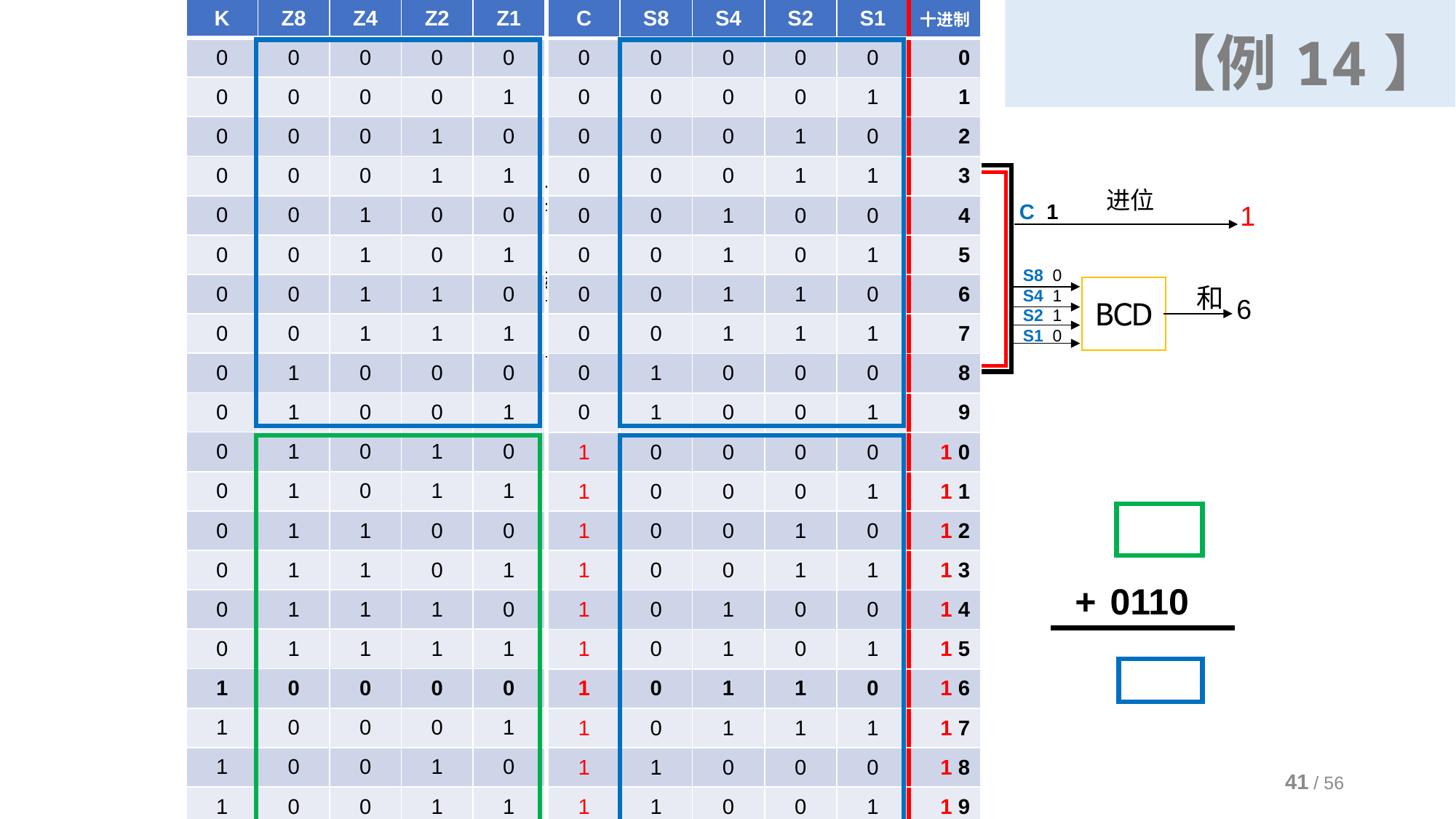

| K | Z8 | Z4 | Z2 | Z1 |
| --- | --- | --- | --- | --- |
| 0 | 0 | 0 | 0 | 0 |
| 0 | 0 | 0 | 0 | 1 |
| 0 | 0 | 0 | 1 | 0 |
| 0 | 0 | 0 | 1 | 1 |
| 0 | 0 | 1 | 0 | 0 |
| 0 | 0 | 1 | 0 | 1 |
| 0 | 0 | 1 | 1 | 0 |
| 0 | 0 | 1 | 1 | 1 |
| 0 | 1 | 0 | 0 | 0 |
| 0 | 1 | 0 | 0 | 1 |
| 0 | 1 | 0 | 1 | 0 |
| 0 | 1 | 0 | 1 | 1 |
| 0 | 1 | 1 | 0 | 0 |
| 0 | 1 | 1 | 0 | 1 |
| 0 | 1 | 1 | 1 | 0 |
| 0 | 1 | 1 | 1 | 1 |
| 1 | 0 | 0 | 0 | 0 |
| 1 | 0 | 0 | 0 | 1 |
| 1 | 0 | 0 | 1 | 0 |
| 1 | 0 | 0 | 1 | 1 |
| C | S8 | S4 | S2 | S1 | 十进制 |
| --- | --- | --- | --- | --- | --- |
| 0 | 0 | 0 | 0 | 0 | 0 |
| 0 | 0 | 0 | 0 | 1 | 1 |
| 0 | 0 | 0 | 1 | 0 | 2 |
| 0 | 0 | 0 | 1 | 1 | 3 |
| 0 | 0 | 1 | 0 | 0 | 4 |
| 0 | 0 | 1 | 0 | 1 | 5 |
| 0 | 0 | 1 | 1 | 0 | 6 |
| 0 | 0 | 1 | 1 | 1 | 7 |
| 0 | 1 | 0 | 0 | 0 | 8 |
| 0 | 1 | 0 | 0 | 1 | 9 |
| 1 | 0 | 0 | 0 | 0 | 1 0 |
| 1 | 0 | 0 | 0 | 1 | 1 1 |
| 1 | 0 | 0 | 1 | 0 | 1 2 |
| 1 | 0 | 0 | 1 | 1 | 1 3 |
| 1 | 0 | 1 | 0 | 0 | 1 4 |
| 1 | 0 | 1 | 0 | 1 | 1 5 |
| 1 | 0 | 1 | 1 | 0 | 1 6 |
| 1 | 0 | 1 | 1 | 1 | 1 7 |
| 1 | 1 | 0 | 0 | 0 | 1 8 |
| 1 | 1 | 0 | 0 | 1 | 1 9 |
# 【例14】

1000
0111
1
+
10000
1
0
0
0

4位
二进
制加
法器

加数
DCB
进位
8
C  1
1
1  K
?
0
1
1
1
0  Z8
0  Z4
0  Z2
0  Z1
被加数
S8  0
S4  1
S2  1
S1  0
DCB
7
和
BCD
6
1
进位输入

+    0110

41 / 56